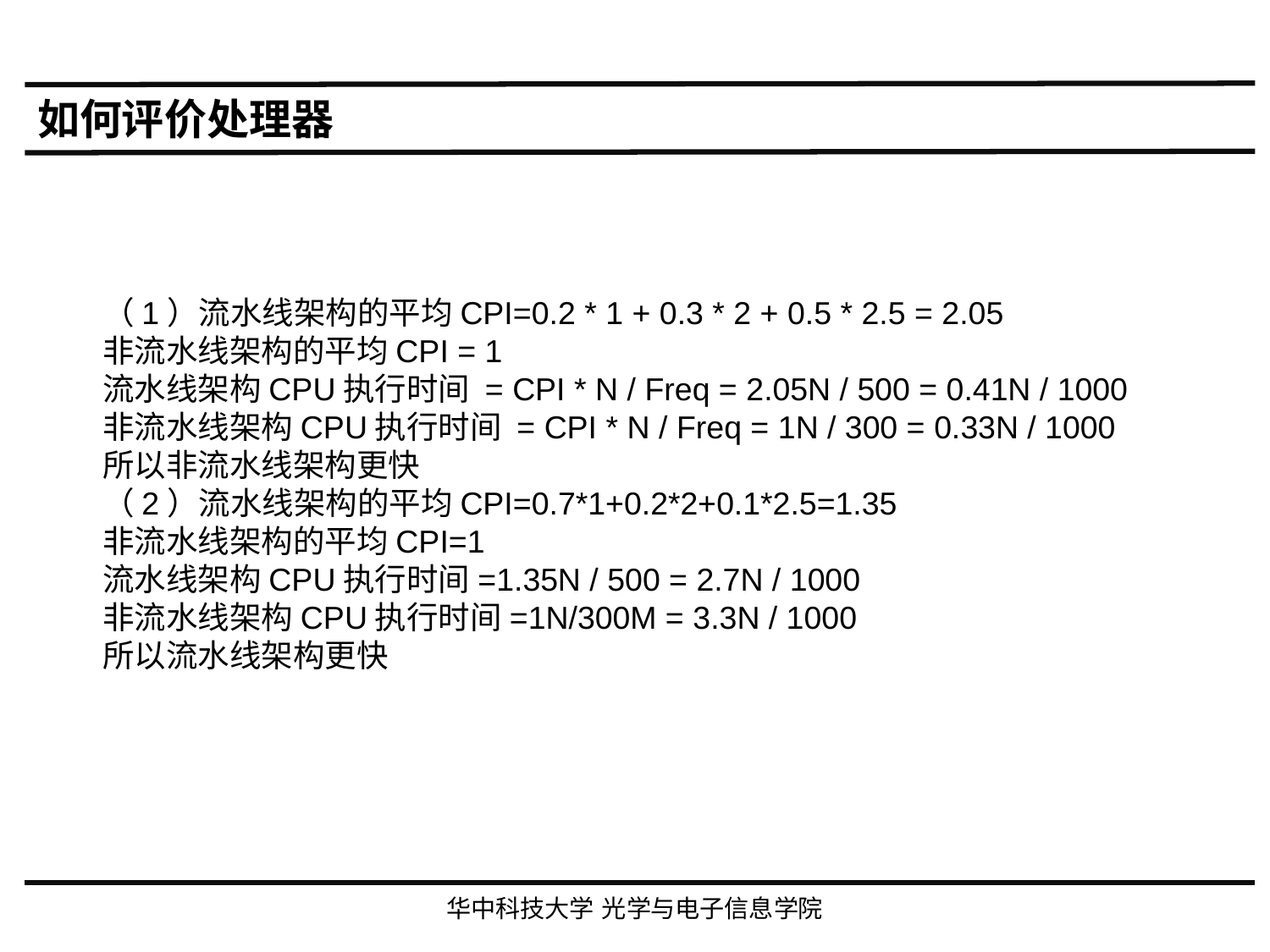

如何评价处理器
（1）流水线架构的平均CPI=0.2 * 1 + 0.3 * 2 + 0.5 * 2.5 = 2.05
非流水线架构的平均CPI = 1
流水线架构CPU执行时间 = CPI * N / Freq = 2.05N / 500 = 0.41N / 1000
非流水线架构CPU执行时间 = CPI * N / Freq = 1N / 300 = 0.33N / 1000
所以非流水线架构更快
（2）流水线架构的平均CPI=0.7*1+0.2*2+0.1*2.5=1.35
非流水线架构的平均CPI=1
流水线架构CPU执行时间=1.35N / 500 = 2.7N / 1000
非流水线架构CPU执行时间=1N/300M = 3.3N / 1000
所以流水线架构更快
华中科技大学 光学与电子信息学院